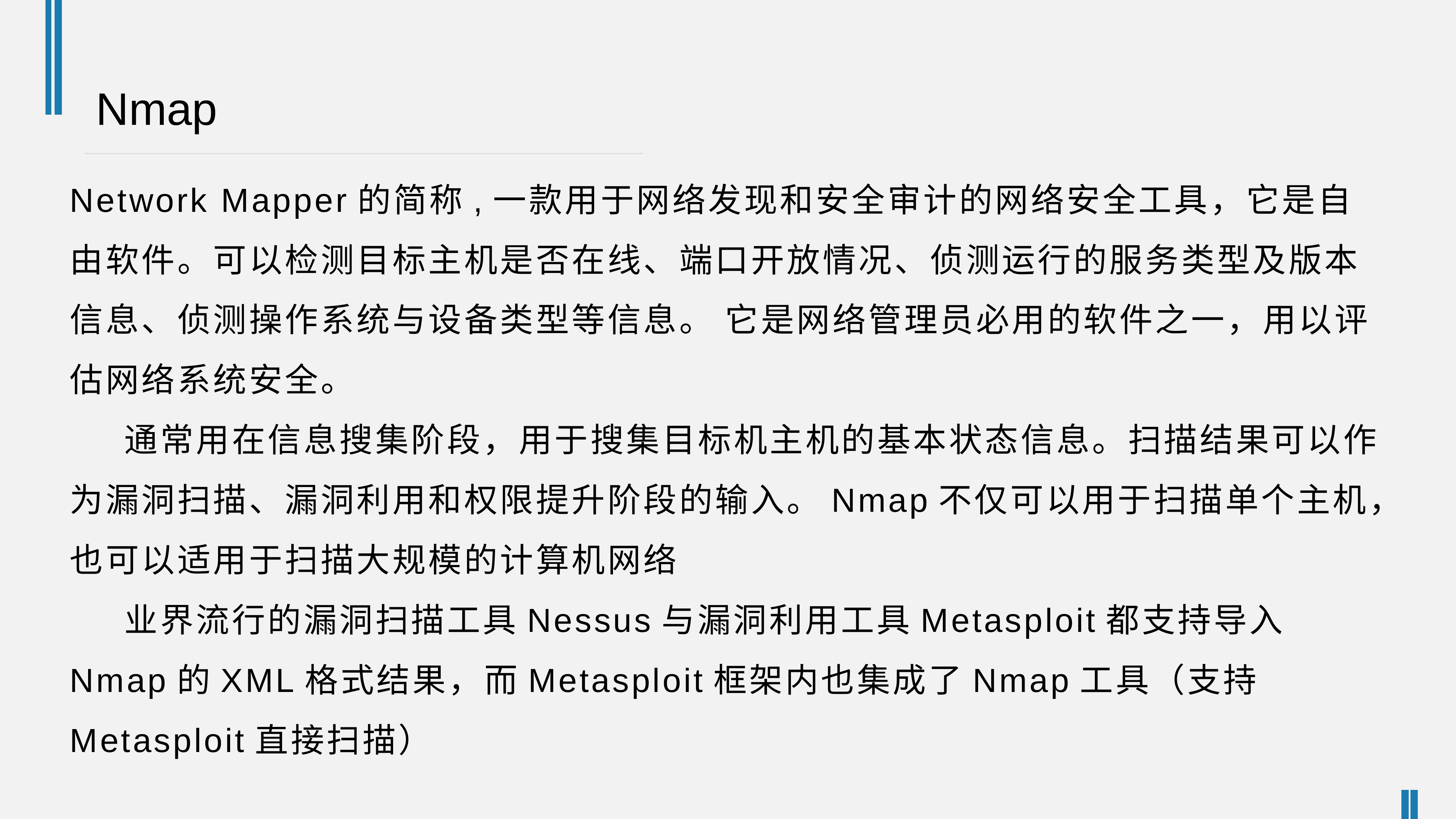

Nmap
Network Mapper的简称,一款用于网络发现和安全审计的网络安全工具，它是自由软件。可以检测目标主机是否在线、端口开放情况、侦测运行的服务类型及版本信息、侦测操作系统与设备类型等信息。 它是网络管理员必用的软件之一，用以评估网络系统安全。
	通常用在信息搜集阶段，用于搜集目标机主机的基本状态信息。扫描结果可以作为漏洞扫描、漏洞利用和权限提升阶段的输入。Nmap不仅可以用于扫描单个主机，也可以适用于扫描大规模的计算机网络
	业界流行的漏洞扫描工具Nessus与漏洞利用工具Metasploit都支持导入Nmap的XML格式结果，而Metasploit框架内也集成了Nmap工具（支持Metasploit直接扫描）